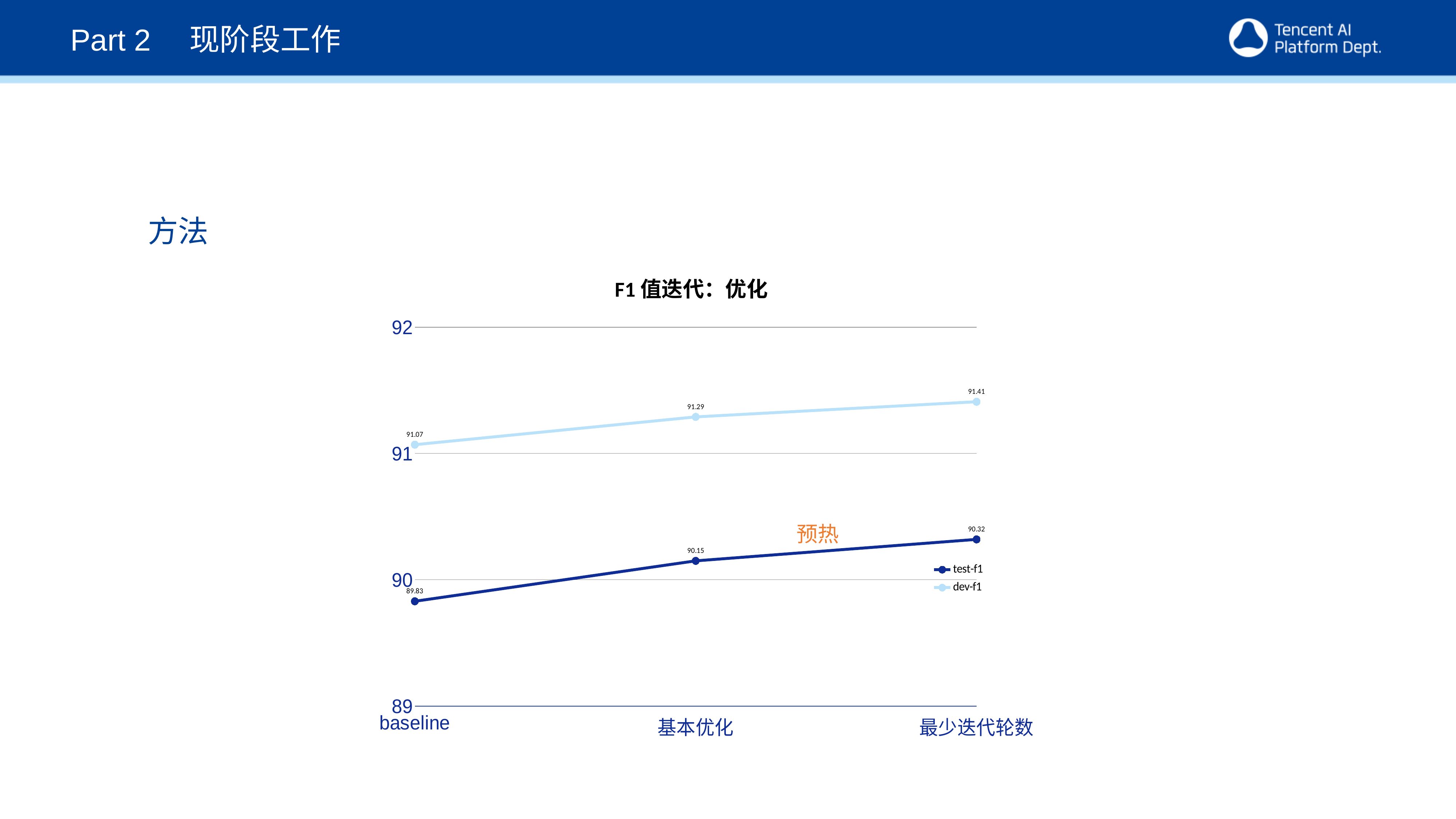

现阶段工作
Part 2
方法
F1值迭代：优化

### Chart

| Category | test-f1 | dev-f1 |
|---|---|---|
| baseline | 89.83 | 91.07 |
| 基本优化 | 90.15 | 91.29 |
| 最少迭代轮数 | 90.32 | 91.41 |
预热